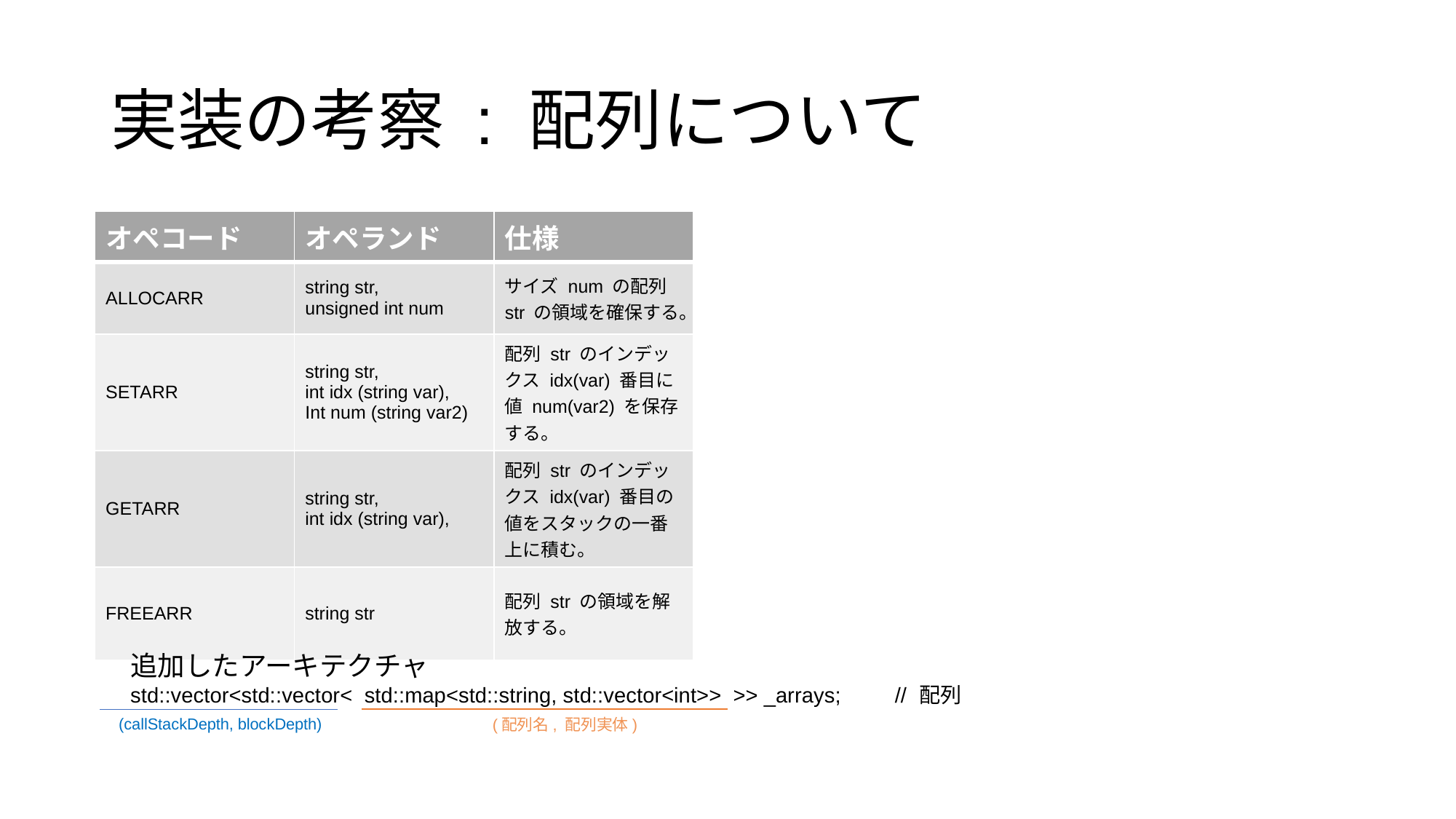

# 実装の考察 : 配列について
| オペコード | オペランド | 仕様 |
| --- | --- | --- |
| ALLOCARR | string str, unsigned int num | サイズ num の配列 str の領域を確保する。 |
| SETARR | string str, int idx (string var), Int num (string var2) | 配列 str のインデックス idx(var) 番目に値 num(var2) を保存する。 |
| GETARR | string str, int idx (string var), | 配列 str のインデックス idx(var) 番目の値をスタックの一番上に積む。 |
| FREEARR | string str | 配列 str の領域を解放する。 |
追加したアーキテクチャ
std::vector<std::vector<  std::map<std::string, std::vector<int>>  >> _arrays;         // 配列

(callStackDepth, blockDepth)
(配列名, 配列実体)